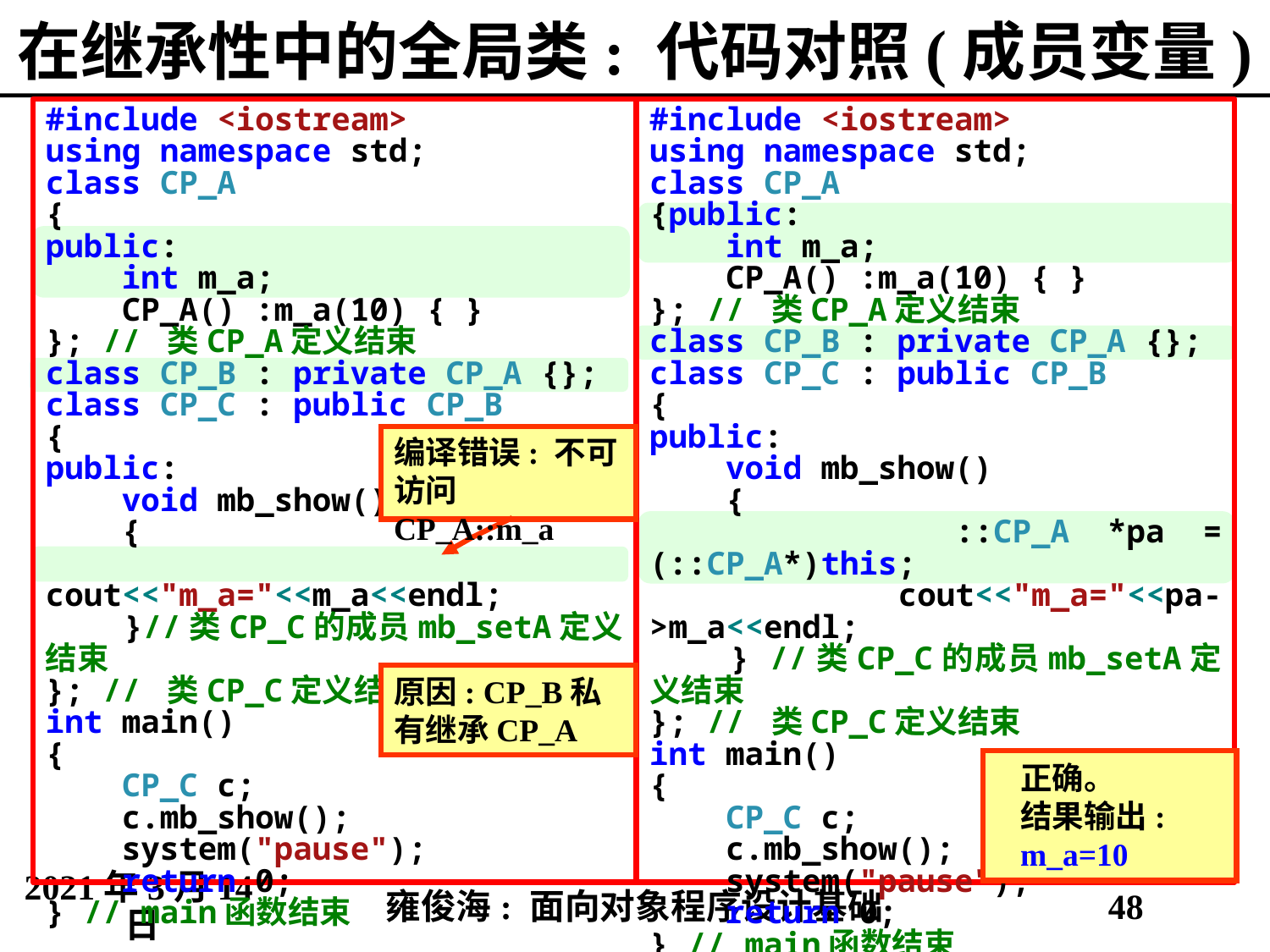

# 在继承性中的全局类: 代码对照(成员变量)

#include <iostream>
using namespace std;
class CP_A
{
public:
    int m_a;
    CP_A() :m_a(10) { }
}; // 类CP_A定义结束
class CP_B : private CP_A {};
class CP_C : public CP_B
{
public:
    void mb_show()
    {
        cout<<"m_a="<<m_a<<endl;
    }//类CP_C的成员mb_setA定义结束
}; // 类CP_C定义结束
int main()
{
    CP_C c;
    c.mb_show();
    system("pause");
    return 0;
} // main函数结束
#include <iostream>
using namespace std;
class CP_A
{public:
    int m_a;
    CP_A() :m_a(10) { }
}; // 类CP_A定义结束
class CP_B : private CP_A {};
class CP_C : public CP_B
{
public:
    void mb_show()
    {
        ::CP_A *pa = (::CP_A*)this;
        cout<<"m_a="<<pa->m_a<<endl;
    } //类CP_C的成员mb_setA定义结束
}; // 类CP_C定义结束
int main()
{
    CP_C c;
    c.mb_show();
    system("pause");
    return 0;
} // main函数结束

编译错误: 不可访问CP_A::m_a

原因: CP_B私有继承CP_A
正确。
结果输出:
m_a=10
2021年3月14日
雍俊海: 面向对象程序设计基础
48